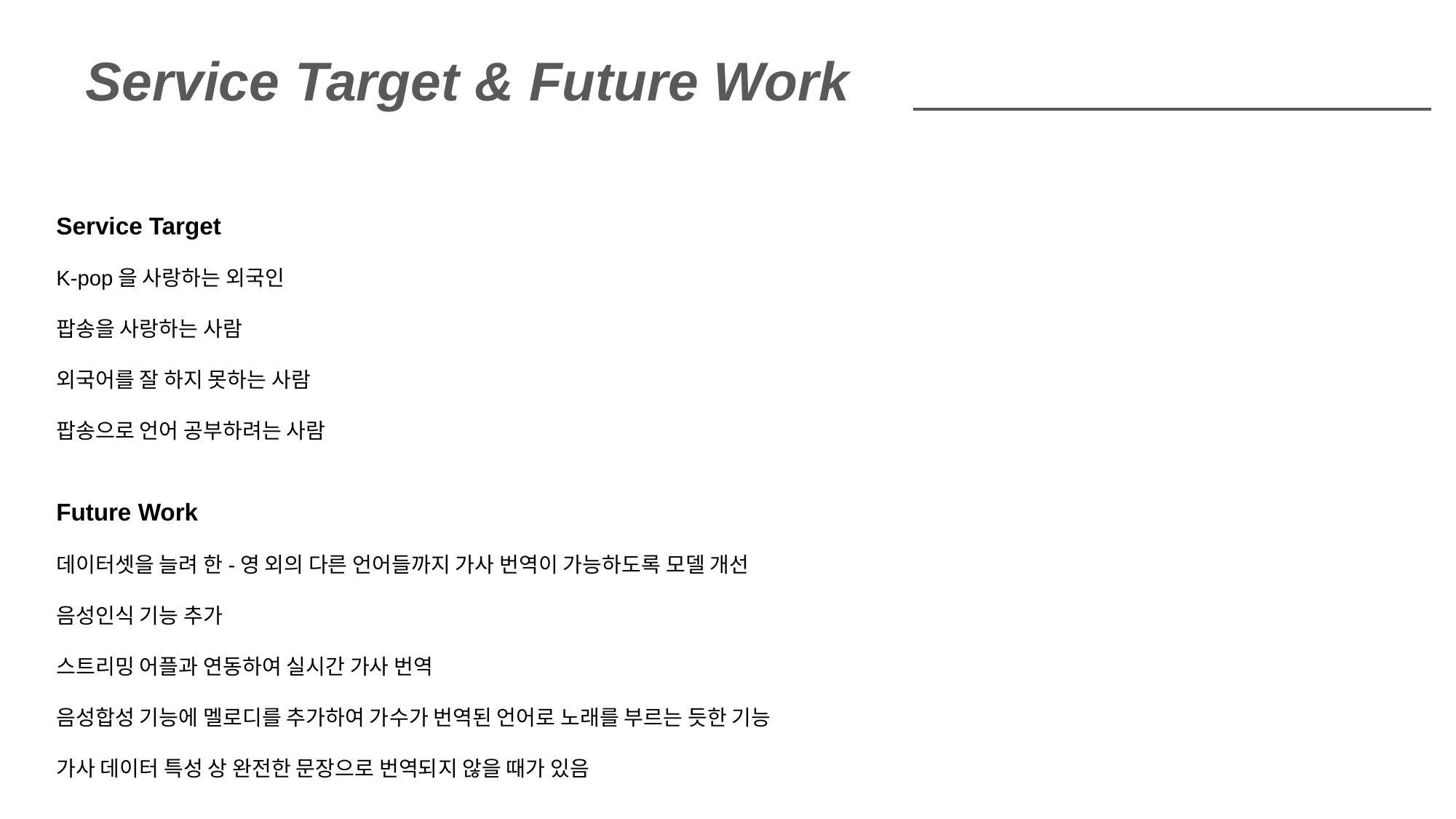

Service Target & Future Work

Service Target

K-pop을 사랑하는 외국인

팝송을 사랑하는 사람

외국어를 잘 하지 못하는 사람

팝송으로 언어 공부하려는 사람

Future Work

데이터셋을 늘려 한-영 외의 다른 언어들까지 가사 번역이 가능하도록 모델 개선

음성인식 기능 추가

스트리밍 어플과 연동하여 실시간 가사 번역

음성합성 기능에 멜로디를 추가하여 가수가 번역된 언어로 노래를 부르는 듯한 기능

가사 데이터 특성 상 완전한 문장으로 번역되지 않을 때가 있음